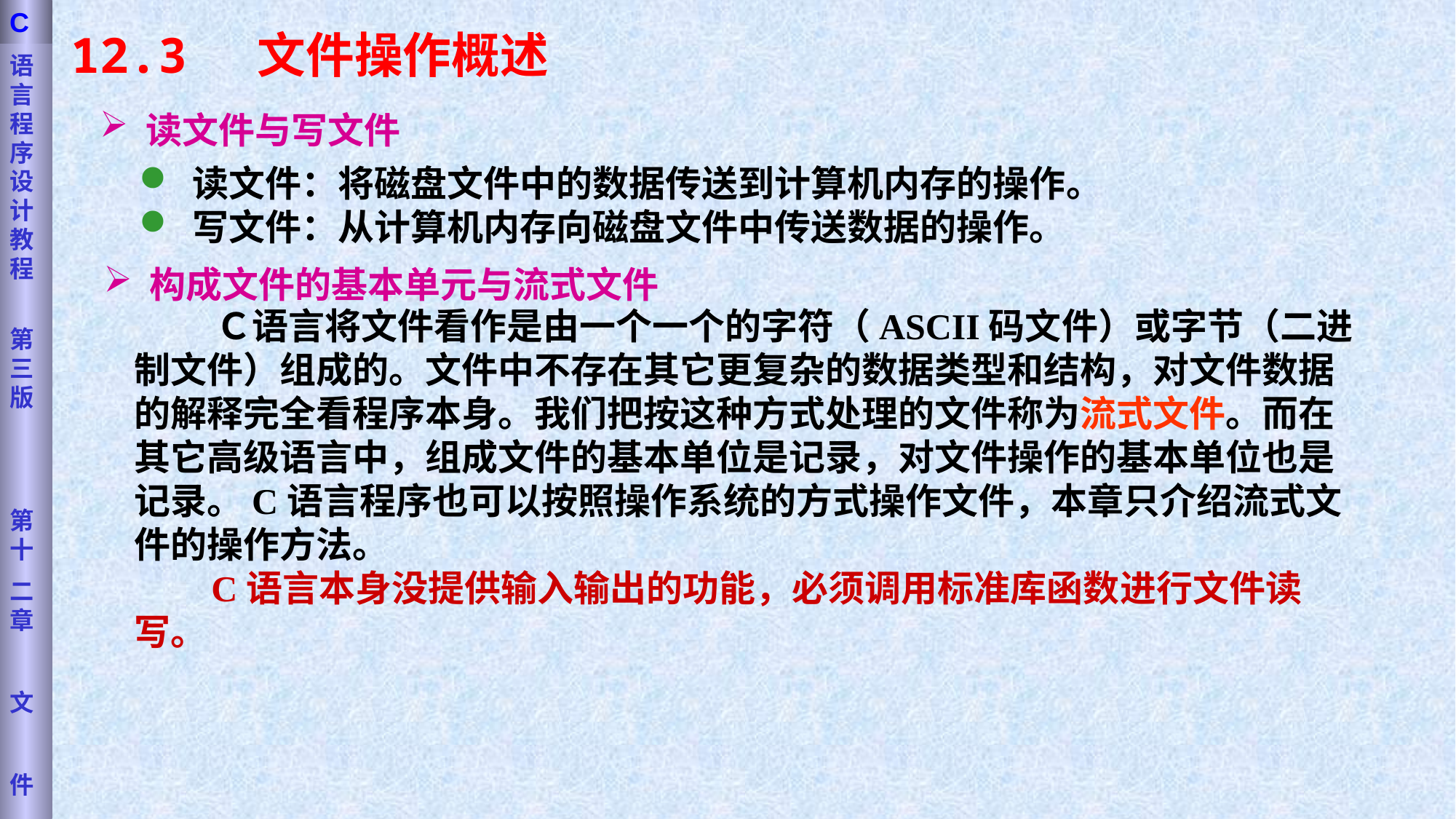

语言程序设计教程
第三版

第十
二章

文

件
C
12.3  文件操作概述
 读文件与写文件
 读文件：将磁盘文件中的数据传送到计算机内存的操作。
 写文件：从计算机内存向磁盘文件中传送数据的操作。
 构成文件的基本单元与流式文件
     Ｃ语言将文件看作是由一个一个的字符（ASCII码文件）或字节（二进制文件）组成的。文件中不存在其它更复杂的数据类型和结构，对文件数据的解释完全看程序本身。我们把按这种方式处理的文件称为流式文件。而在其它高级语言中，组成文件的基本单位是记录，对文件操作的基本单位也是记录。C语言程序也可以按照操作系统的方式操作文件，本章只介绍流式文件的操作方法。
     C语言本身没提供输入输出的功能，必须调用标准库函数进行文件读写。